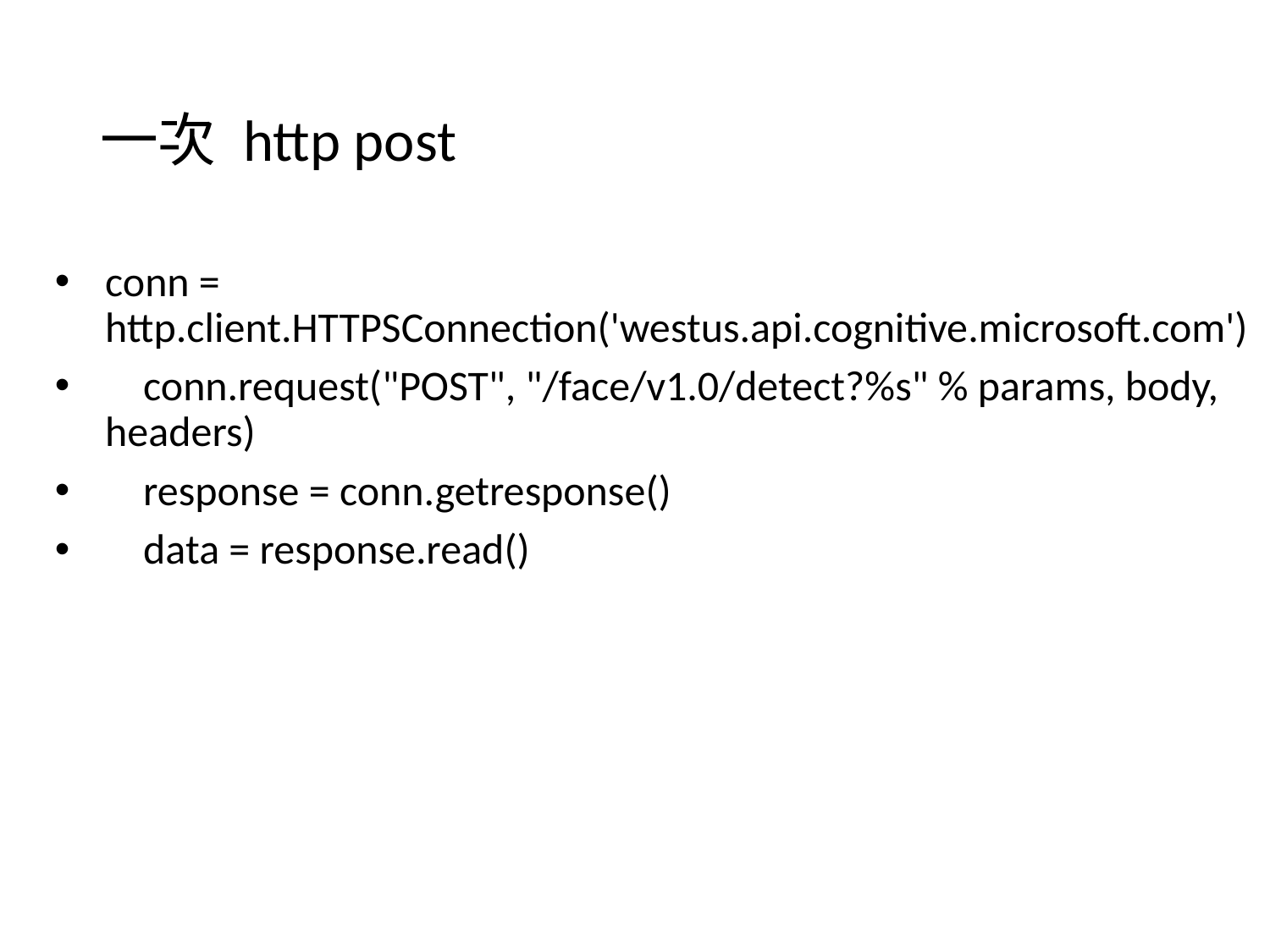

# 一次 http post
conn = http.client.HTTPSConnection('westus.api.cognitive.microsoft.com')
    conn.request("POST", "/face/v1.0/detect?%s" % params, body, headers)
    response = conn.getresponse()
    data = response.read()